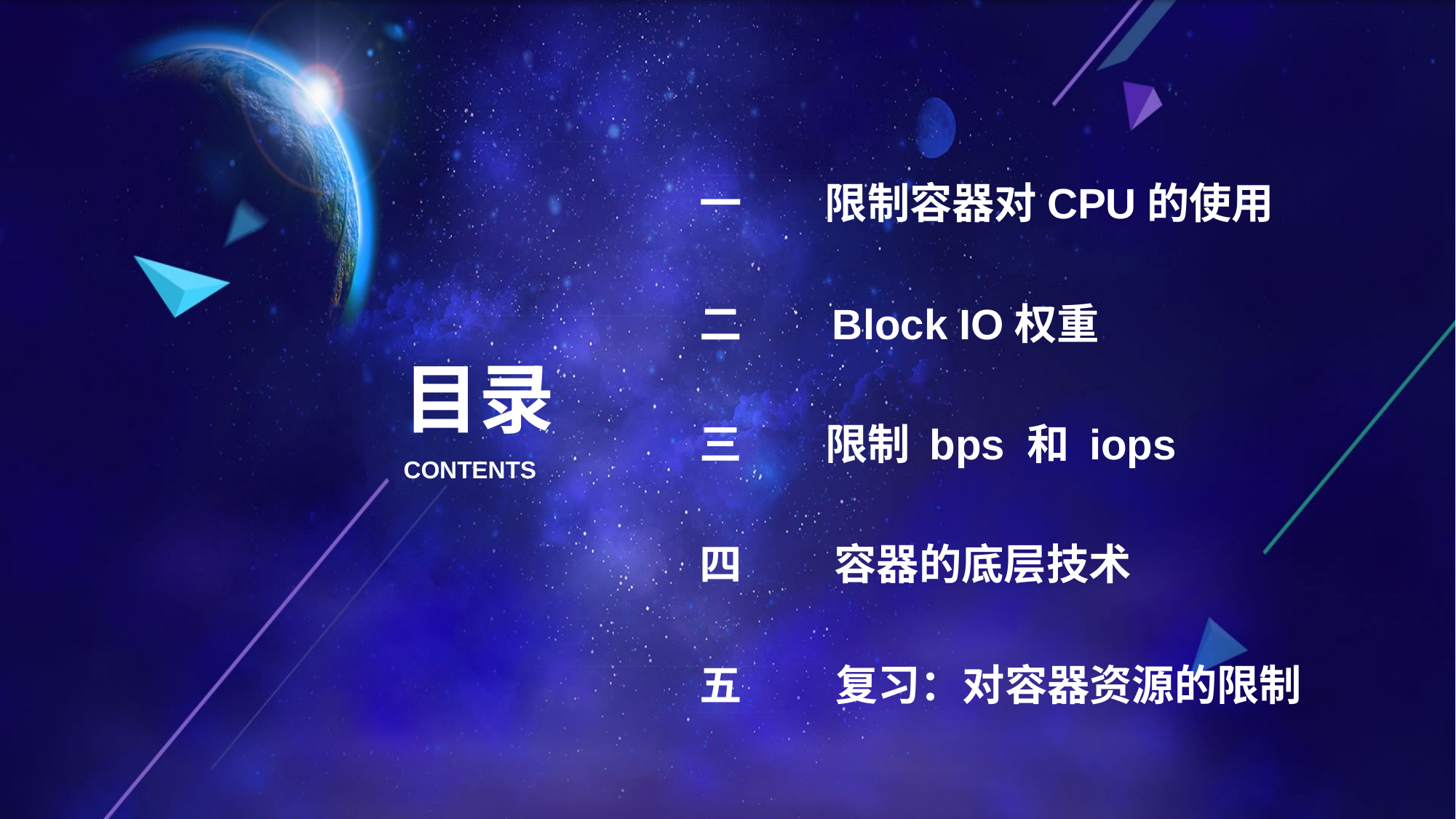

一
限制容器对CPU的使用
Block IO权重
二
目录
限制 bps 和 iops
三
CONTENTS
容器的底层技术
四
五
复习：对容器资源的限制